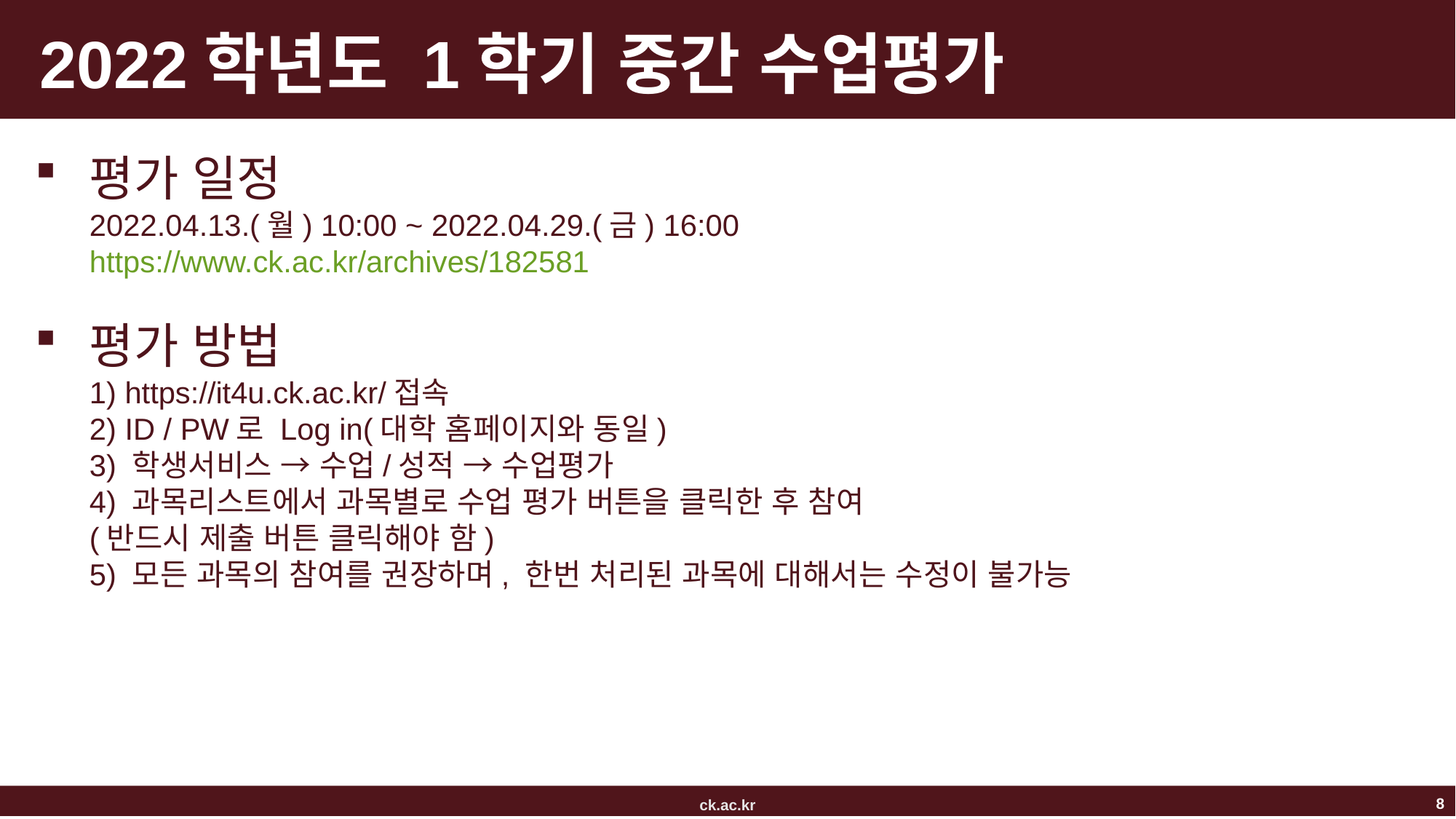

# 2022학년도 1학기 중간 수업평가
평가 일정
2022.04.13.(월) 10:00 ~ 2022.04.29.(금) 16:00
https://www.ck.ac.kr/archives/182581

평가 방법
1) https://it4u.ck.ac.kr/접속
2) ID / PW로 Log in(대학 홈페이지와 동일)
3) 학생서비스 → 수업/성적 → 수업평가
4) 과목리스트에서 과목별로 수업 평가 버튼을 클릭한 후 참여
(반드시 제출 버튼 클릭해야 함)
5) 모든 과목의 참여를 권장하며, 한번 처리된 과목에 대해서는 수정이 불가능
8
ck.ac.kr